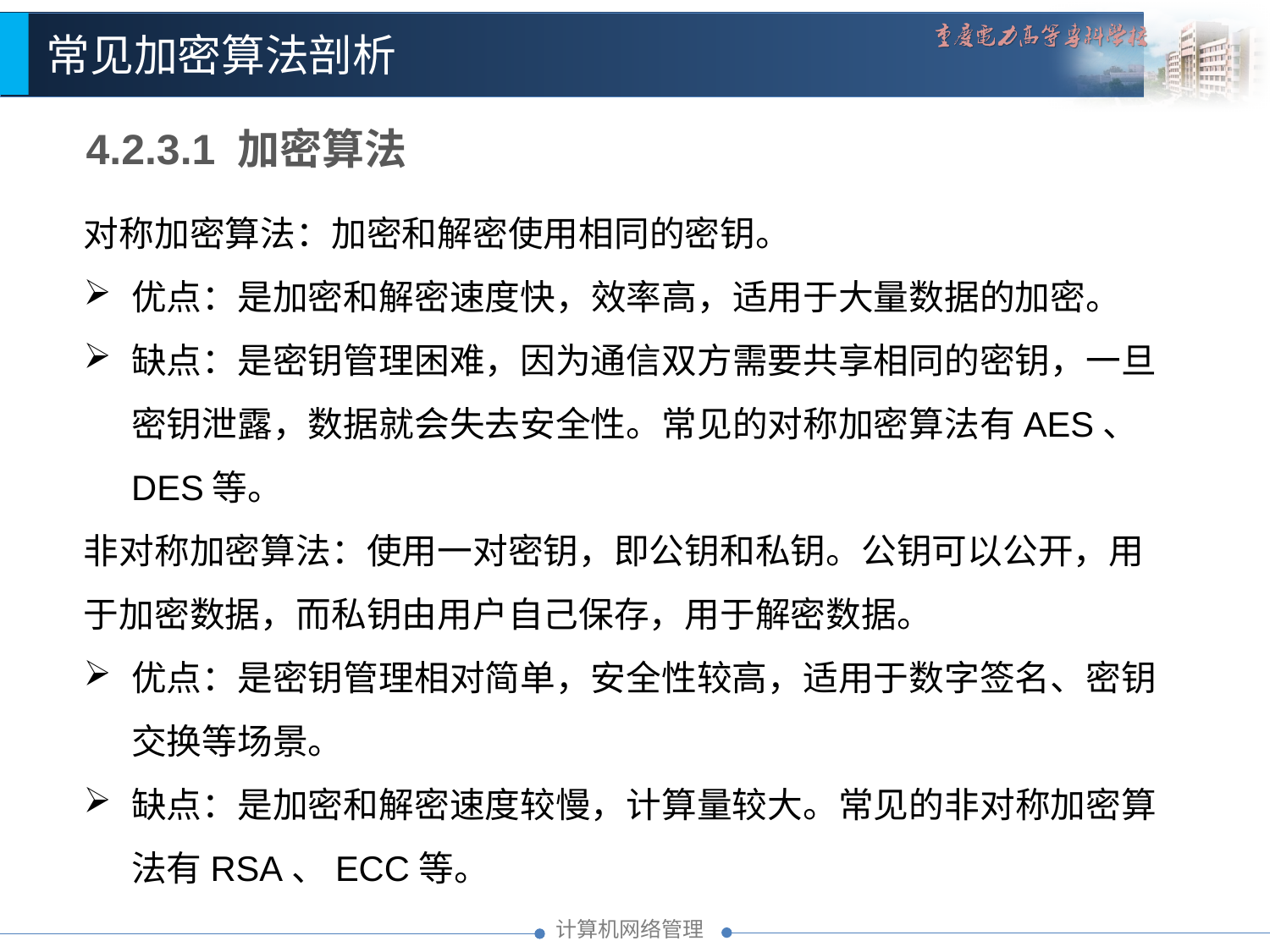

常见加密算法剖析
4.2.3.1 加密算法
对称加密算法：加密和解密使用相同的密钥。
优点：是加密和解密速度快，效率高，适用于大量数据的加密。
缺点：是密钥管理困难，因为通信双方需要共享相同的密钥，一旦密钥泄露，数据就会失去安全性。常见的对称加密算法有AES、DES等。
非对称加密算法：使用一对密钥，即公钥和私钥。公钥可以公开，用于加密数据，而私钥由用户自己保存，用于解密数据。
优点：是密钥管理相对简单，安全性较高，适用于数字签名、密钥交换等场景。
缺点：是加密和解密速度较慢，计算量较大。常见的非对称加密算法有RSA、ECC等。